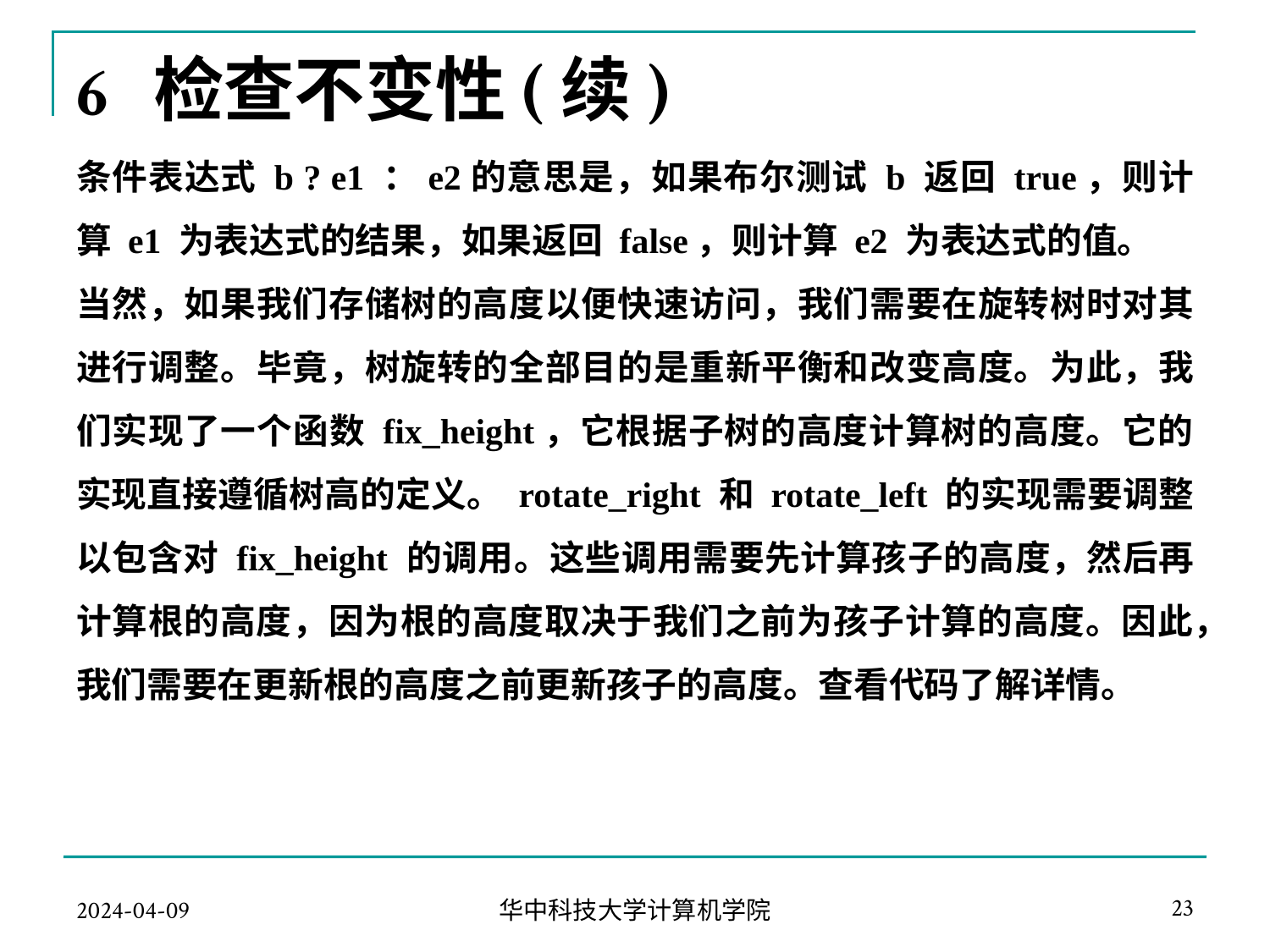

# 6  检查不变性(续)
条件表达式 b ? e1 ：e2的意思是，如果布尔测试 b 返回 true，则计算 e1 为表达式的结果，如果返回 false，则计算 e2 为表达式的值。
当然，如果我们存储树的高度以便快速访问，我们需要在旋转树时对其进行调整。毕竟，树旋转的全部目的是重新平衡和改变高度。为此，我们实现了一个函数 fix_height，它根据子树的高度计算树的高度。它的实现直接遵循树高的定义。 rotate_right 和 rotate_left 的实现需要调整以包含对 fix_height 的调用。这些调用需要先计算孩子的高度，然后再计算根的高度，因为根的高度取决于我们之前为孩子计算的高度。因此，我们需要在更新根的高度之前更新孩子的高度。查看代码了解详情。

2024-04-09
23
华中科技大学计算机学院